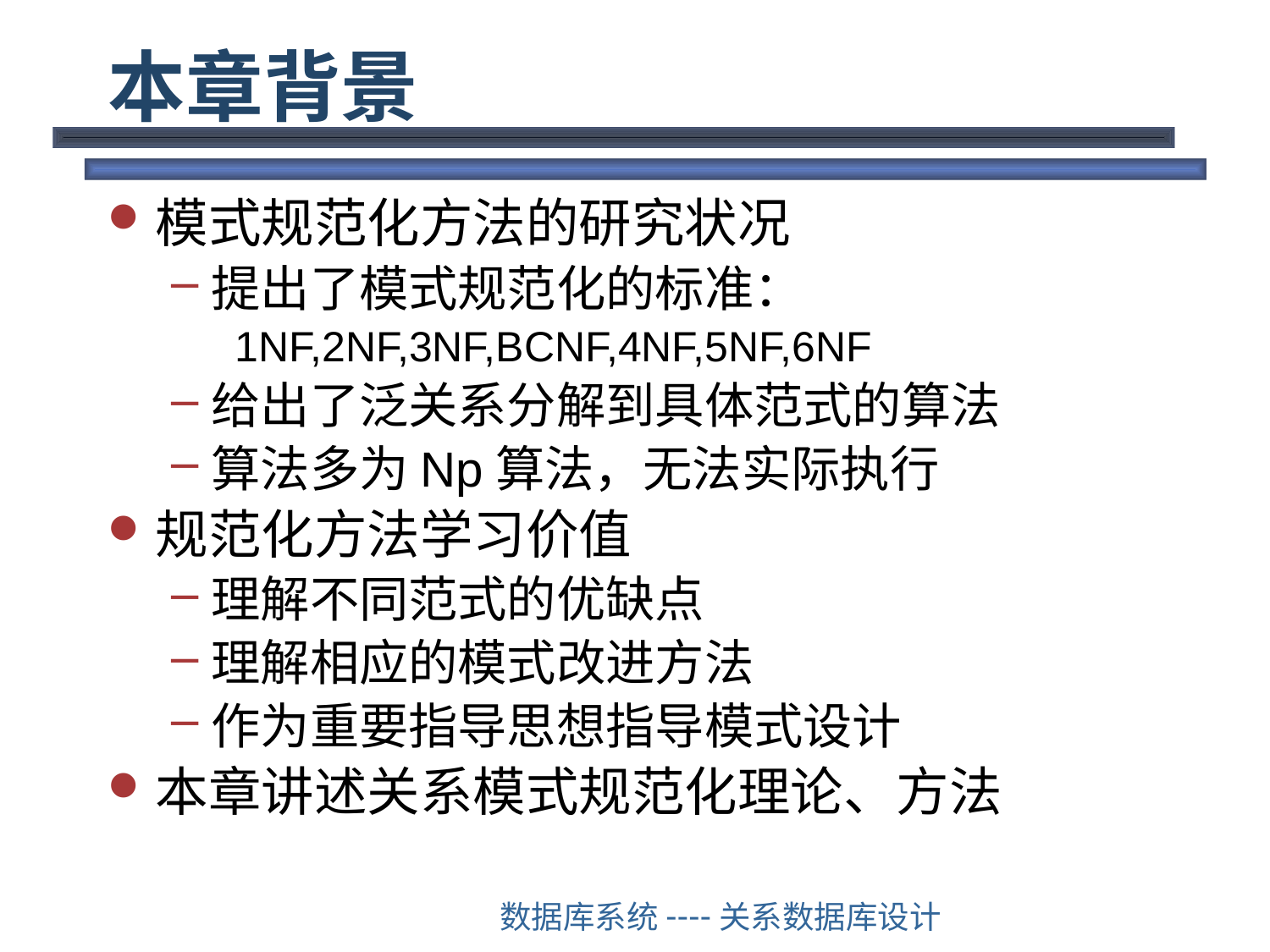

# 本章背景
模式规范化方法的研究状况
提出了模式规范化的标准：
1NF,2NF,3NF,BCNF,4NF,5NF,6NF
给出了泛关系分解到具体范式的算法
算法多为Np算法，无法实际执行
规范化方法学习价值
理解不同范式的优缺点
理解相应的模式改进方法
作为重要指导思想指导模式设计
本章讲述关系模式规范化理论、方法
数据库系统----关系数据库设计